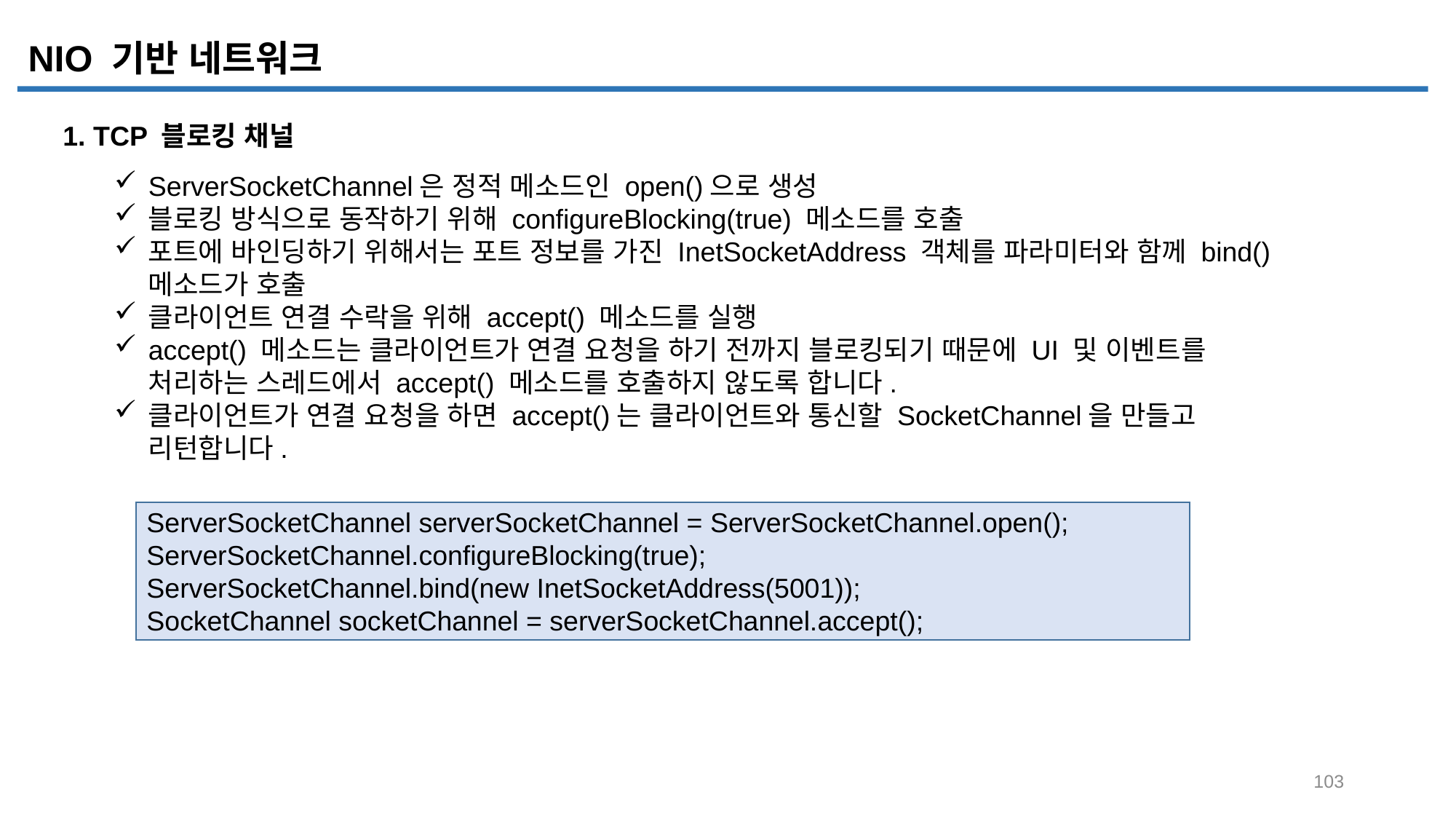

NIO 기반 네트워크

1. TCP 블로킹 채널
ServerSocketChannel은 정적 메소드인 open()으로 생성
블로킹 방식으로 동작하기 위해 configureBlocking(true) 메소드를 호출
포트에 바인딩하기 위해서는 포트 정보를 가진 InetSocketAddress 객체를 파라미터와 함께 bind() 메소드가 호출
클라이언트 연결 수락을 위해 accept() 메소드를 실행
accept() 메소드는 클라이언트가 연결 요청을 하기 전까지 블로킹되기 때문에 UI 및 이벤트를 처리하는 스레드에서 accept() 메소드를 호출하지 않도록 합니다.
클라이언트가 연결 요청을 하면 accept()는 클라이언트와 통신할 SocketChannel을 만들고 리턴합니다.

ServerSocketChannel serverSocketChannel = ServerSocketChannel.open();
ServerSocketChannel.configureBlocking(true);
ServerSocketChannel.bind(new InetSocketAddress(5001));
SocketChannel socketChannel = serverSocketChannel.accept();
103